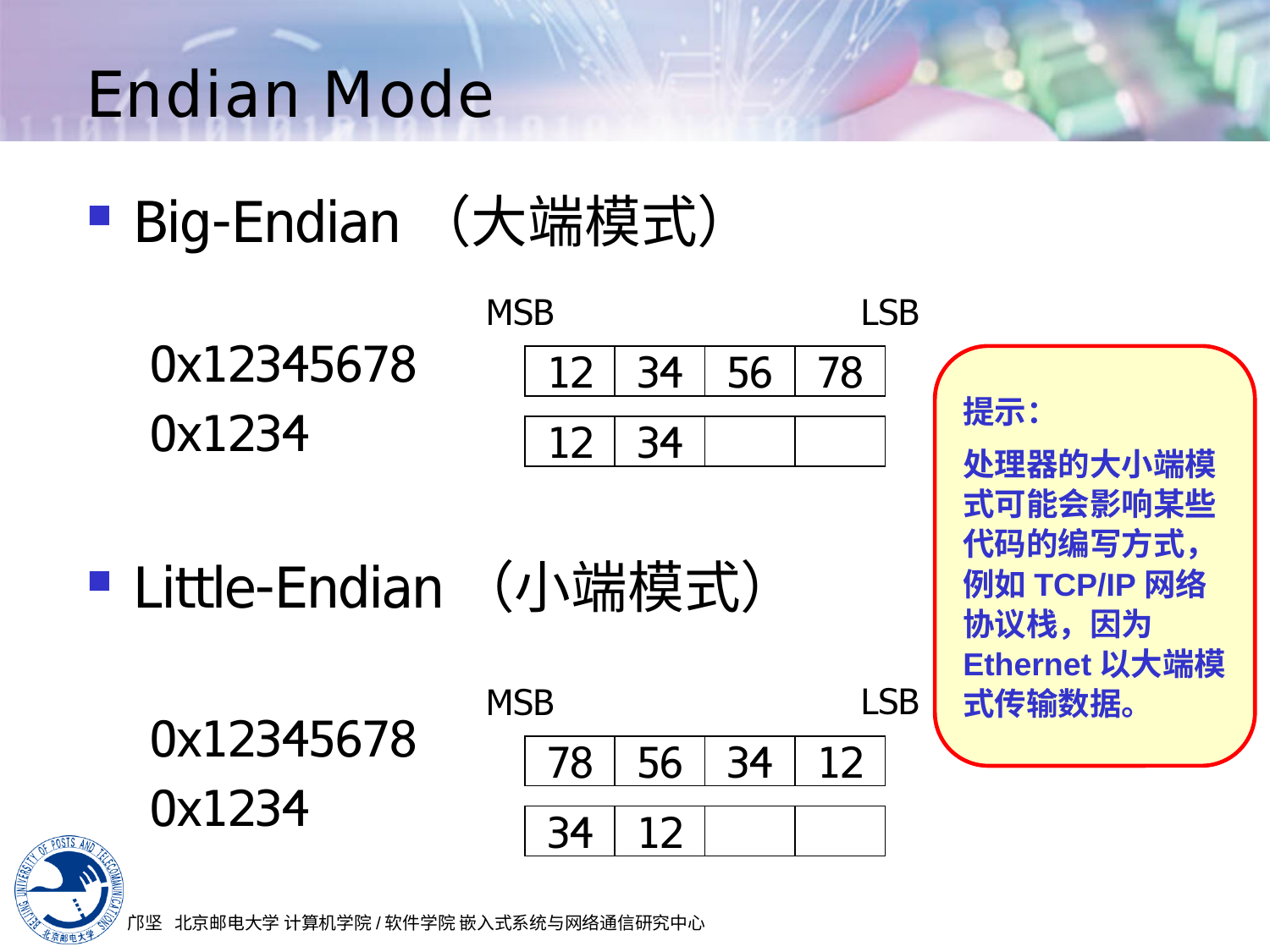

# Endian Mode
Big-Endian（大端模式）

0x12345678
0x1234

Little-Endian（小端模式）

0x12345678
0x1234

LSB
MSB
提示：
处理器的大小端模式可能会影响某些代码的编写方式，例如TCP/IP网络协议栈，因为Ethernet以大端模式传输数据。
12
34
56
78
12
34

LSB
MSB
78
56
34
12
34
12